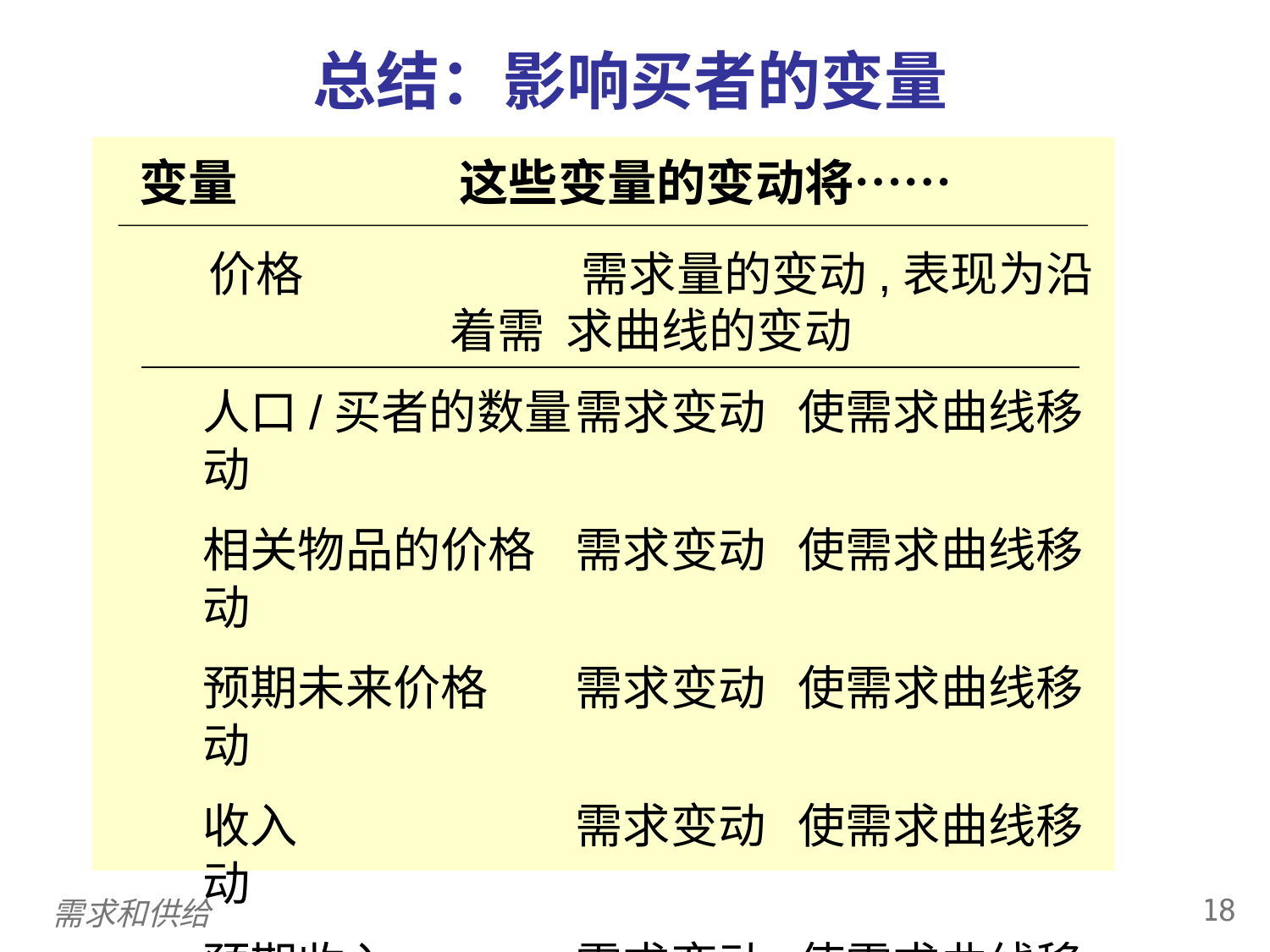

总结：影响买者的变量
0

  变量	         这些变量的变动将……

价格	需求量的变动,表现为沿着需  求曲线的变动
人口/买者的数量	需求变动   使需求曲线移动
相关物品的价格	需求变动   使需求曲线移动
预期未来价格	需求变动   使需求曲线移动
收入	需求变动   使需求曲线移动
预期收入	需求变动   使需求曲线移动
偏好                     需求变动   使需求曲线移动
18
需求和供给